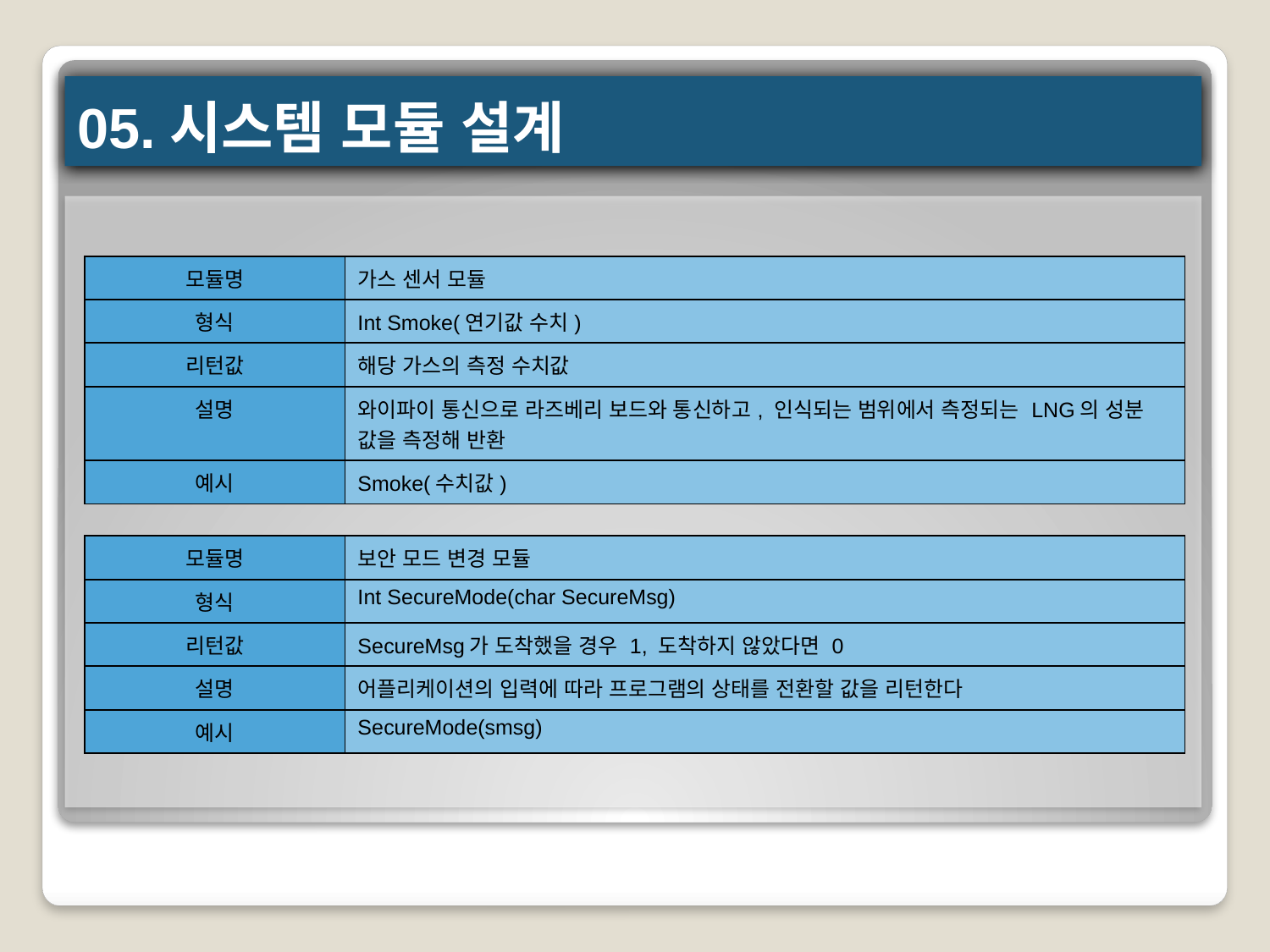

# 05.시스템 모듈 설계

| 모듈명 | 가스 센서 모듈 |
| --- | --- |
| 형식 | Int Smoke(연기값 수치) |
| 리턴값 | 해당 가스의 측정 수치값 |
| 설명 | 와이파이 통신으로 라즈베리 보드와 통신하고, 인식되는 범위에서 측정되는 LNG의 성분 값을 측정해 반환 |
| 예시 | Smoke(수치값) |
| 모듈명 | 보안 모드 변경 모듈 |
| --- | --- |
| 형식 | Int SecureMode(char SecureMsg) |
| 리턴값 | SecureMsg가 도착했을 경우 1, 도착하지 않았다면 0 |
| 설명 | 어플리케이션의 입력에 따라 프로그램의 상태를 전환할 값을 리턴한다 |
| 예시 | SecureMode(smsg) |